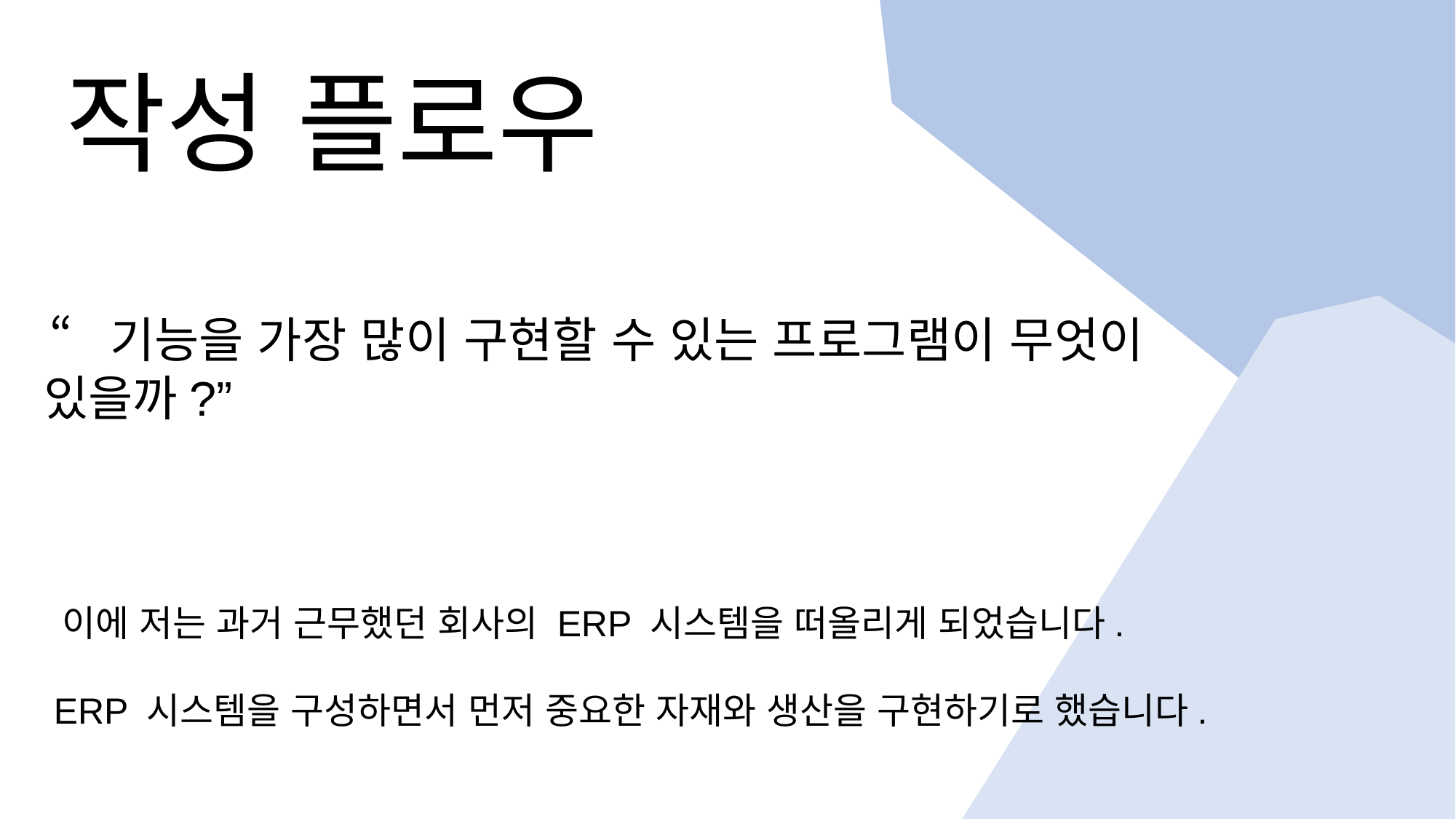

# 작성 플로우
 “기능을 가장 많이 구현할 수 있는 프로그램이 무엇이 있을까?”

 이에 저는 과거 근무했던 회사의 ERP 시스템을 떠올리게 되었습니다.

 ERP 시스템을 구성하면서 먼저 중요한 자재와 생산을 구현하기로 했습니다.